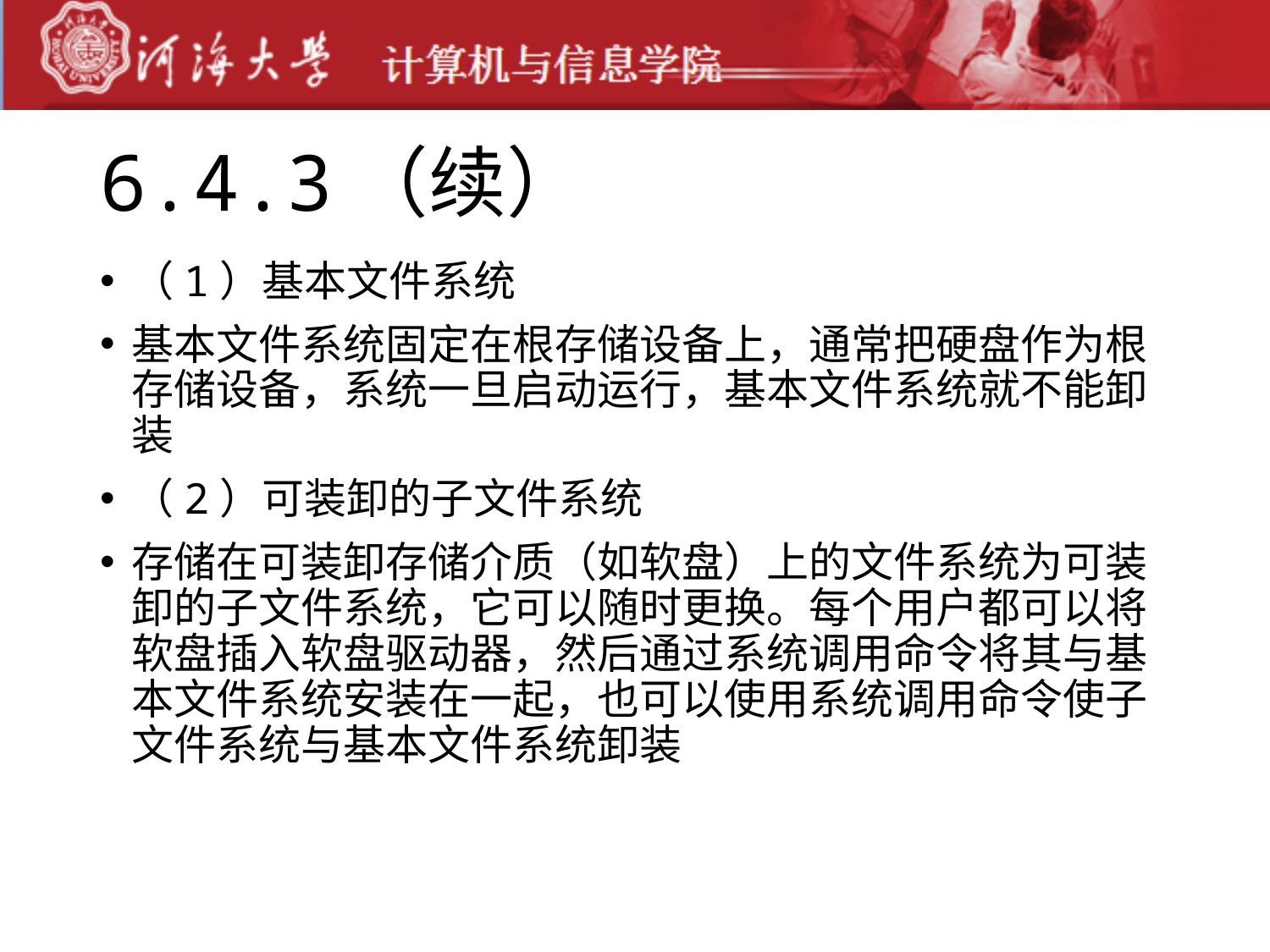

# 6.4.3（续）
（1）基本文件系统
基本文件系统固定在根存储设备上，通常把硬盘作为根存储设备，系统一旦启动运行，基本文件系统就不能卸装
（2）可装卸的子文件系统
存储在可装卸存储介质（如软盘）上的文件系统为可装卸的子文件系统，它可以随时更换。每个用户都可以将软盘插入软盘驱动器，然后通过系统调用命令将其与基本文件系统安装在一起，也可以使用系统调用命令使子文件系统与基本文件系统卸装